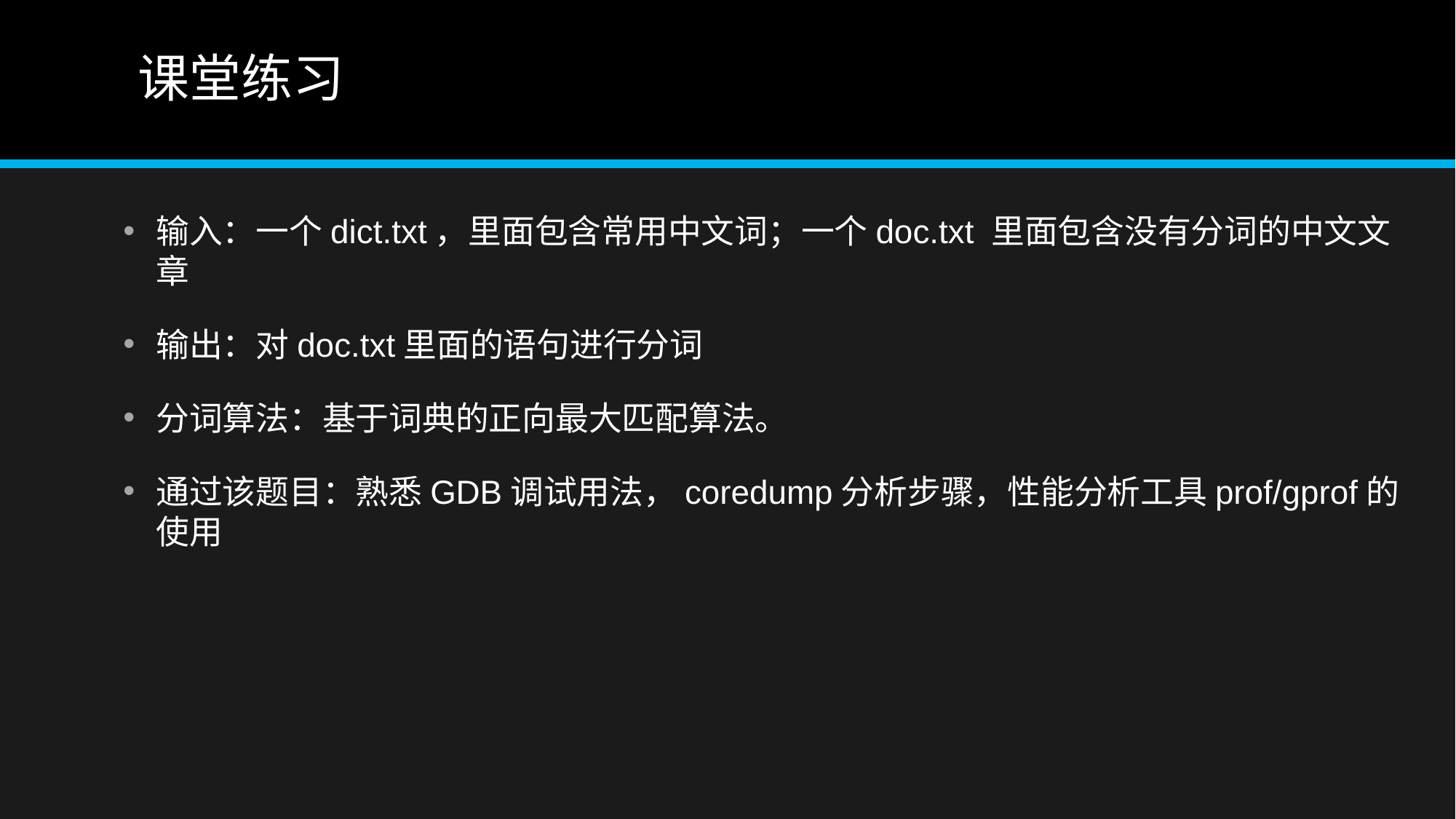

# 课堂练习
输入：一个dict.txt，里面包含常用中文词；一个doc.txt 里面包含没有分词的中文文章
输出：对doc.txt里面的语句进行分词
分词算法：基于词典的正向最大匹配算法。
通过该题目：熟悉GDB调试用法，coredump分析步骤，性能分析工具prof/gprof的使用